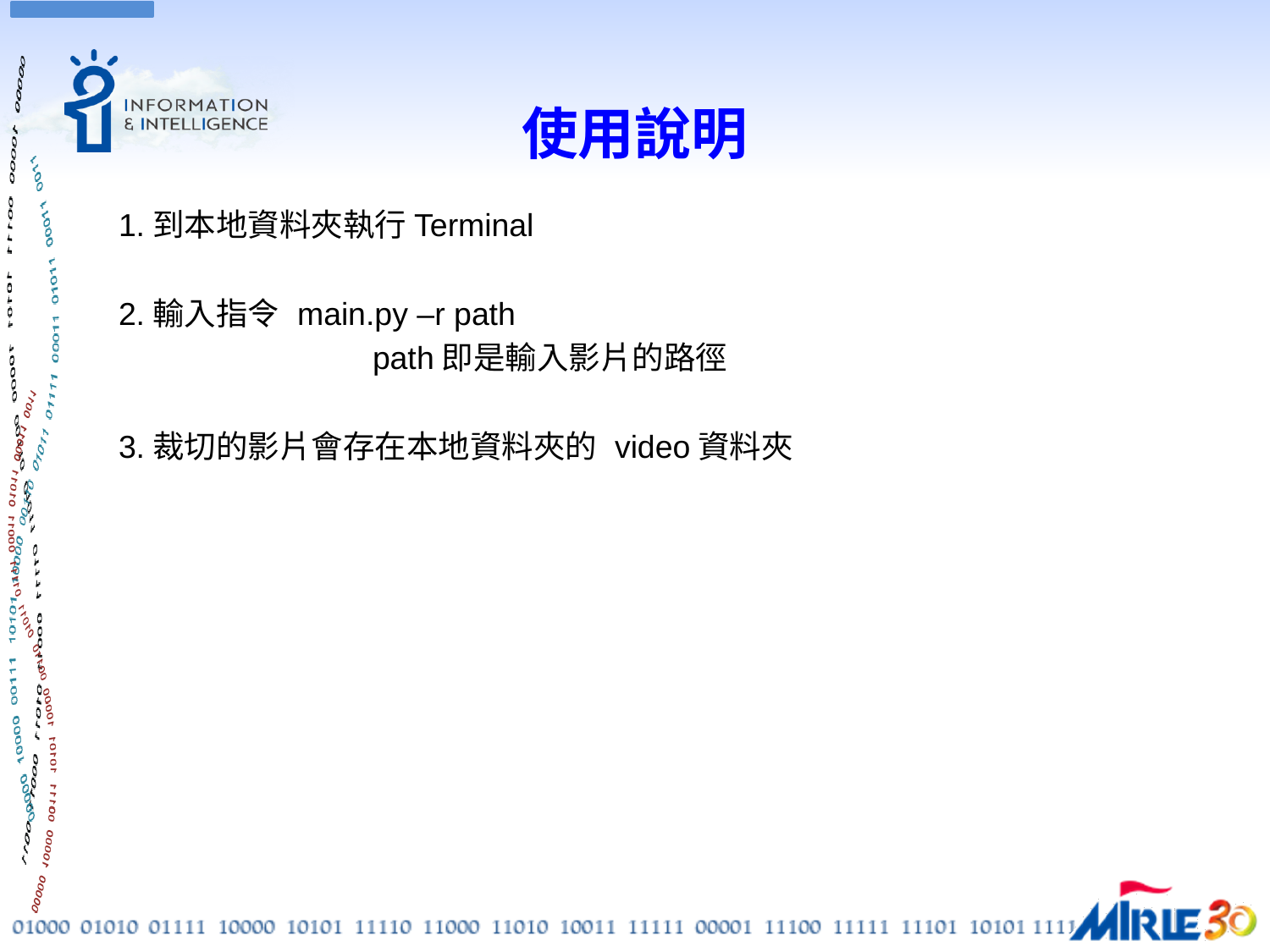

使用說明
1.到本地資料夾執行Terminal

2.輸入指令 main.py –r path
		path即是輸入影片的路徑

3.裁切的影片會存在本地資料夾的 video資料夾